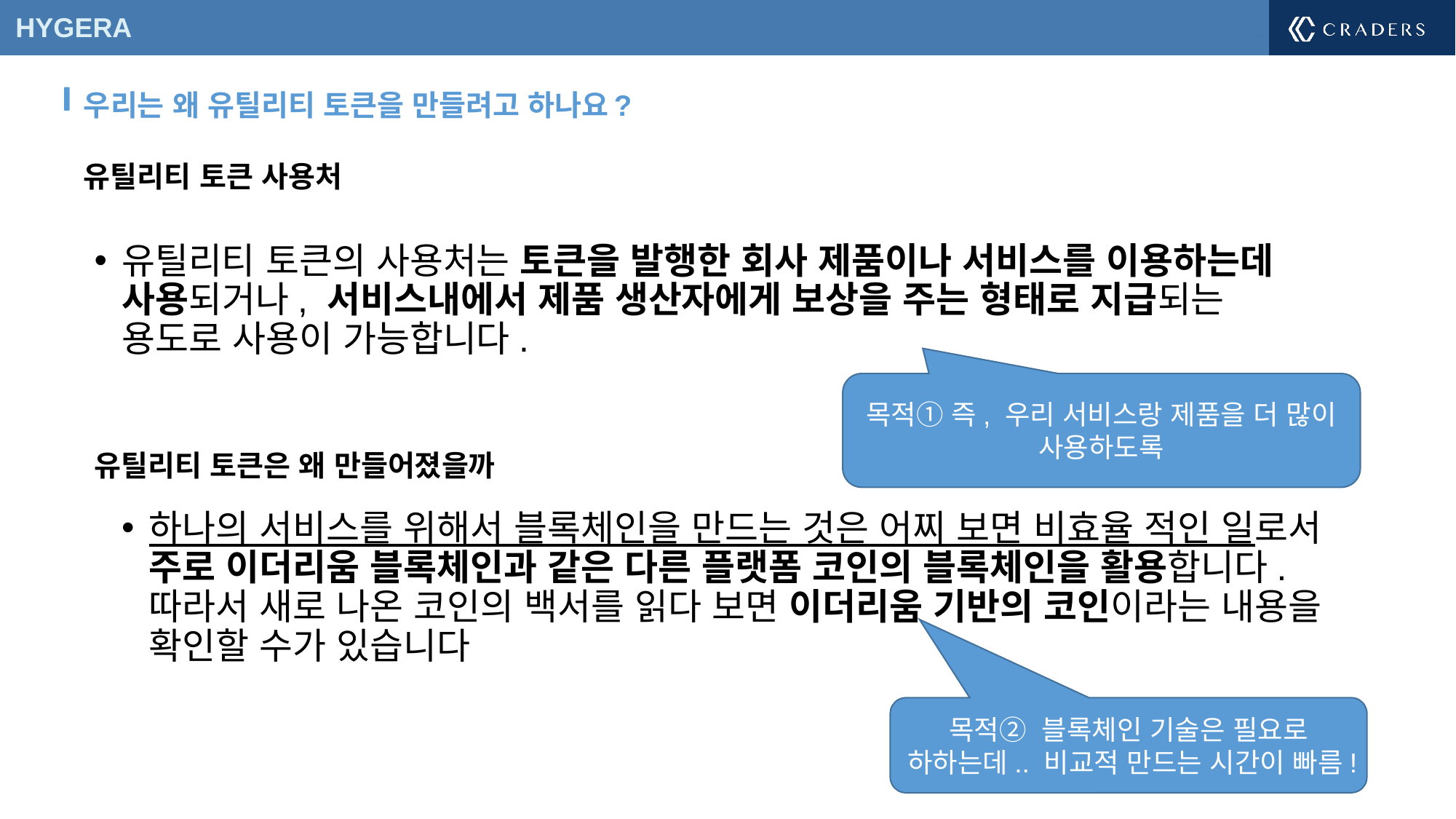

우리는 왜 유틸리티 토큰을 만들려고 하나요?
유틸리티 토큰 사용처

유틸리티 토큰의 사용처는 토큰을 발행한 회사 제품이나 서비스를 이용하는데 사용되거나, 서비스내에서 제품 생산자에게 보상을 주는 형태로 지급되는 용도로 사용이 가능합니다.

목적① 즉, 우리 서비스랑 제품을 더 많이 사용하도록
유틸리티 토큰은 왜 만들어졌을까

하나의 서비스를 위해서 블록체인을 만드는 것은 어찌 보면 비효율 적인 일로서  주로 이더리움 블록체인과 같은 다른 플랫폼 코인의 블록체인을 활용합니다.  따라서 새로 나온 코인의 백서를 읽다 보면 이더리움 기반의 코인이라는 내용을 확인할 수가 있습니다

목적②  블록체인 기술은 필요로 하하는데.. 비교적 만드는 시간이 빠름!